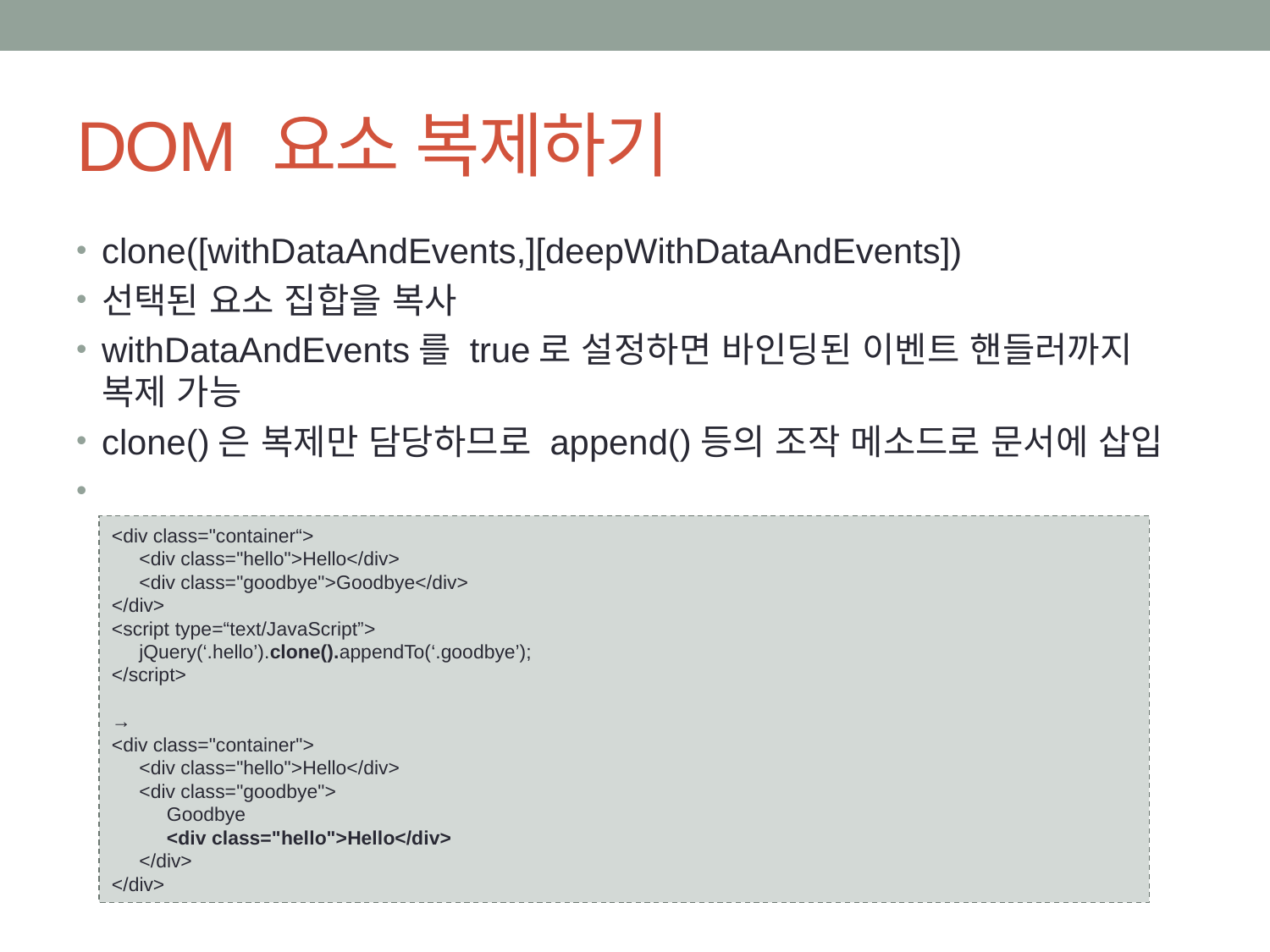

# DOM 요소 복제하기
clone([withDataAndEvents,][deepWithDataAndEvents])
선택된 요소 집합을 복사
withDataAndEvents를 true로 설정하면 바인딩된 이벤트 핸들러까지 복제 가능
clone()은 복제만 담당하므로 append()등의 조작 메소드로 문서에 삽입

<div class="container“>
     <div class="hello">Hello</div>
     <div class="goodbye">Goodbye</div>
</div>
<script type=“text/JavaScript”>
     jQuery(‘.hello’).clone().appendTo(‘.goodbye’);
</script>

→
<div class="container">
     <div class="hello">Hello</div>
     <div class="goodbye">
          Goodbye
          <div class="hello">Hello</div>
     </div>
</div>